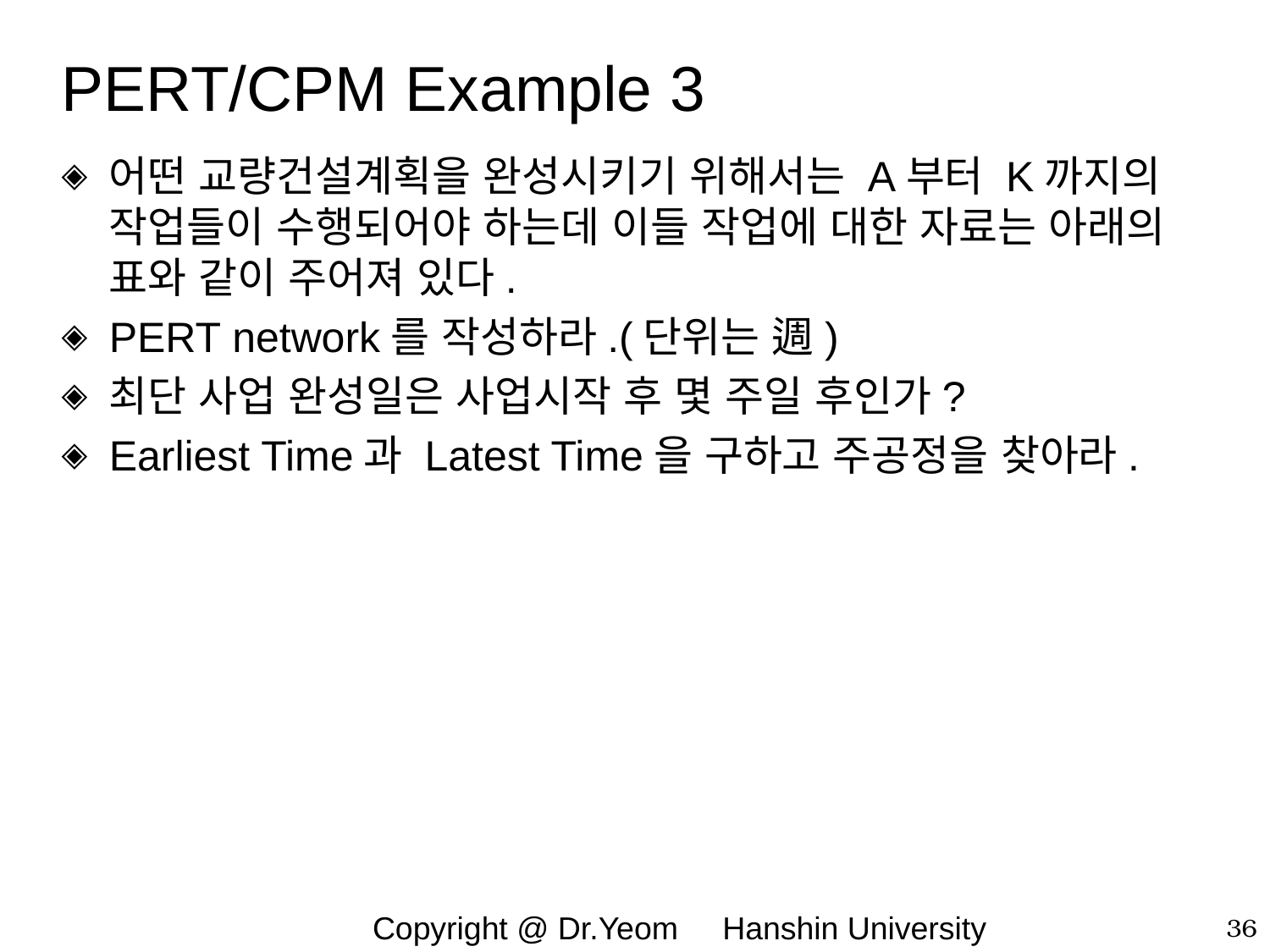

# PERT/CPM Example 3
어떤 교량건설계획을 완성시키기 위해서는 A부터 K까지의 작업들이 수행되어야 하는데 이들 작업에 대한 자료는 아래의 표와 같이 주어져 있다.
PERT network를 작성하라.(단위는 週)
최단 사업 완성일은 사업시작 후 몇 주일 후인가?
Earliest Time과 Latest Time을 구하고 주공정을 찾아라.
36